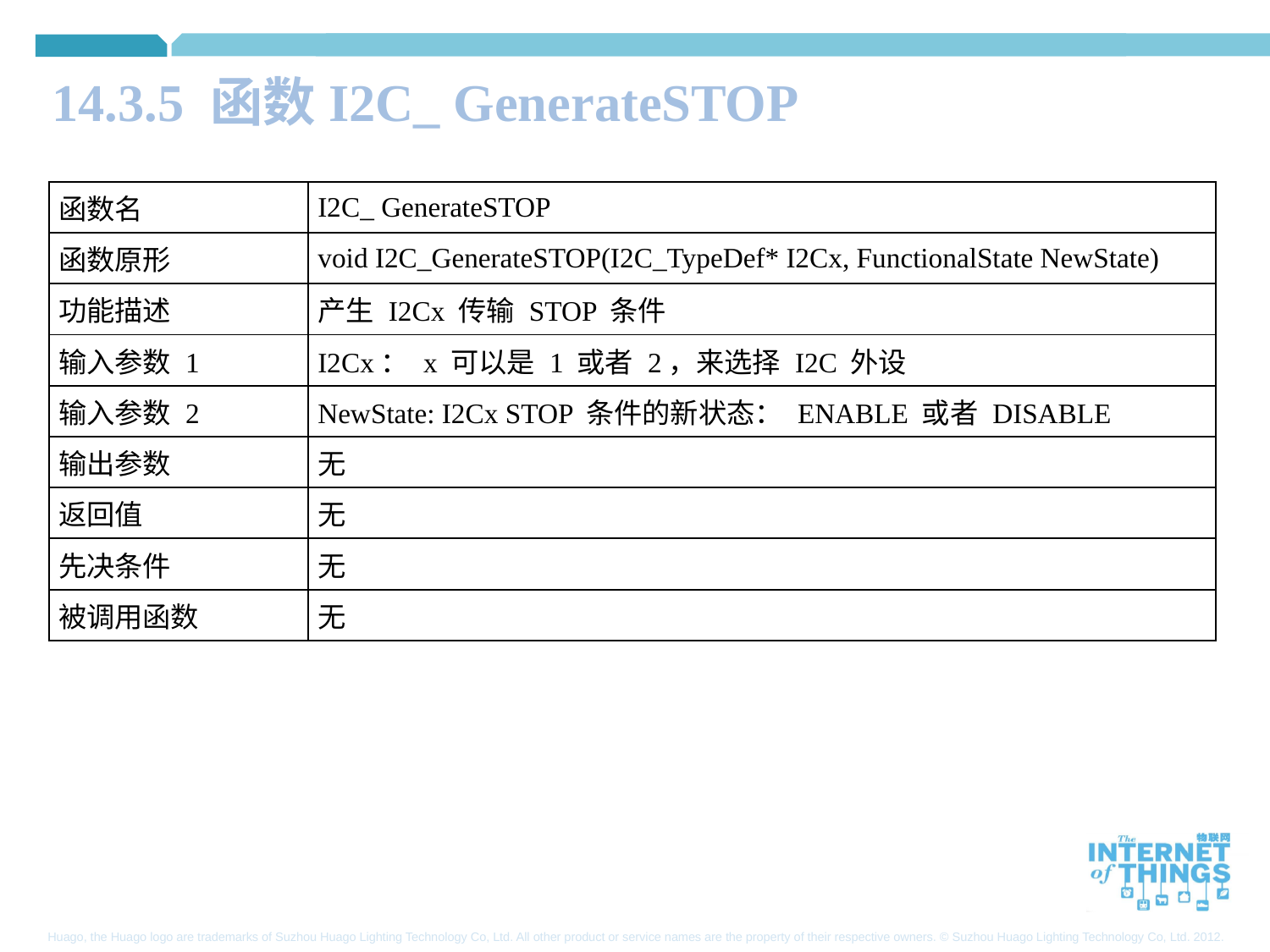

14.3.5 函数I2C_ GenerateSTOP
| 函数名 | I2C\_ GenerateSTOP |
| --- | --- |
| 函数原形 | void I2C\_GenerateSTOP(I2C\_TypeDef\* I2Cx, FunctionalState NewState) |
| 功能描述 | 产生 I2Cx 传输 STOP 条件 |
| 输入参数 1 | I2Cx： x 可以是 1 或者 2，来选择 I2C 外设 |
| 输入参数 2 | NewState: I2Cx STOP 条件的新状态： ENABLE 或者 DISABLE |
| 输出参数 | 无 |
| 返回值 | 无 |
| 先决条件 | 无 |
| 被调用函数 | 无 |